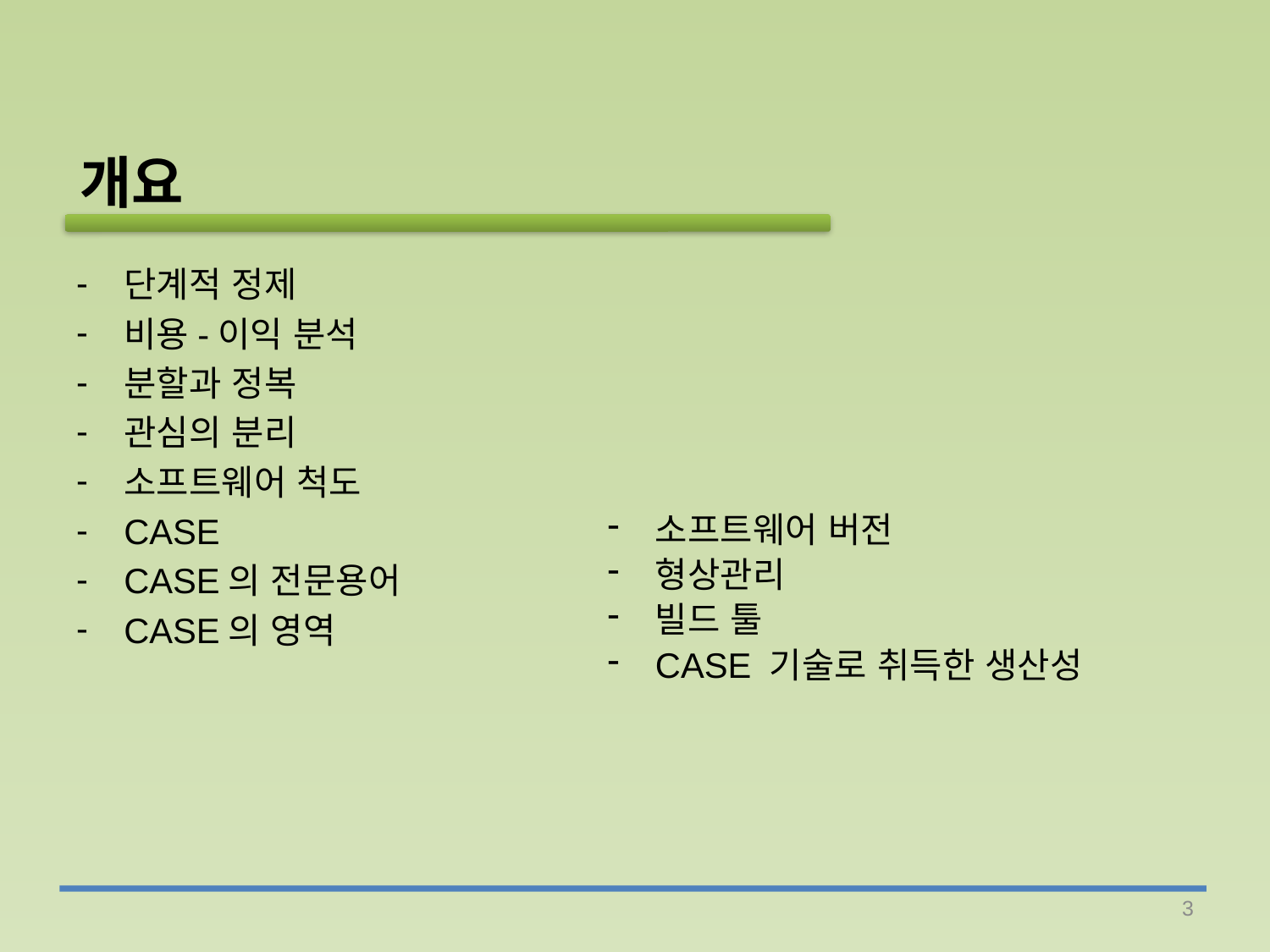

개요

단계적 정제
비용-이익 분석
분할과 정복
관심의 분리
소프트웨어 척도
CASE
CASE의 전문용어
CASE의 영역

소프트웨어 버전
형상관리
빌드 툴
CASE 기술로 취득한 생산성
3